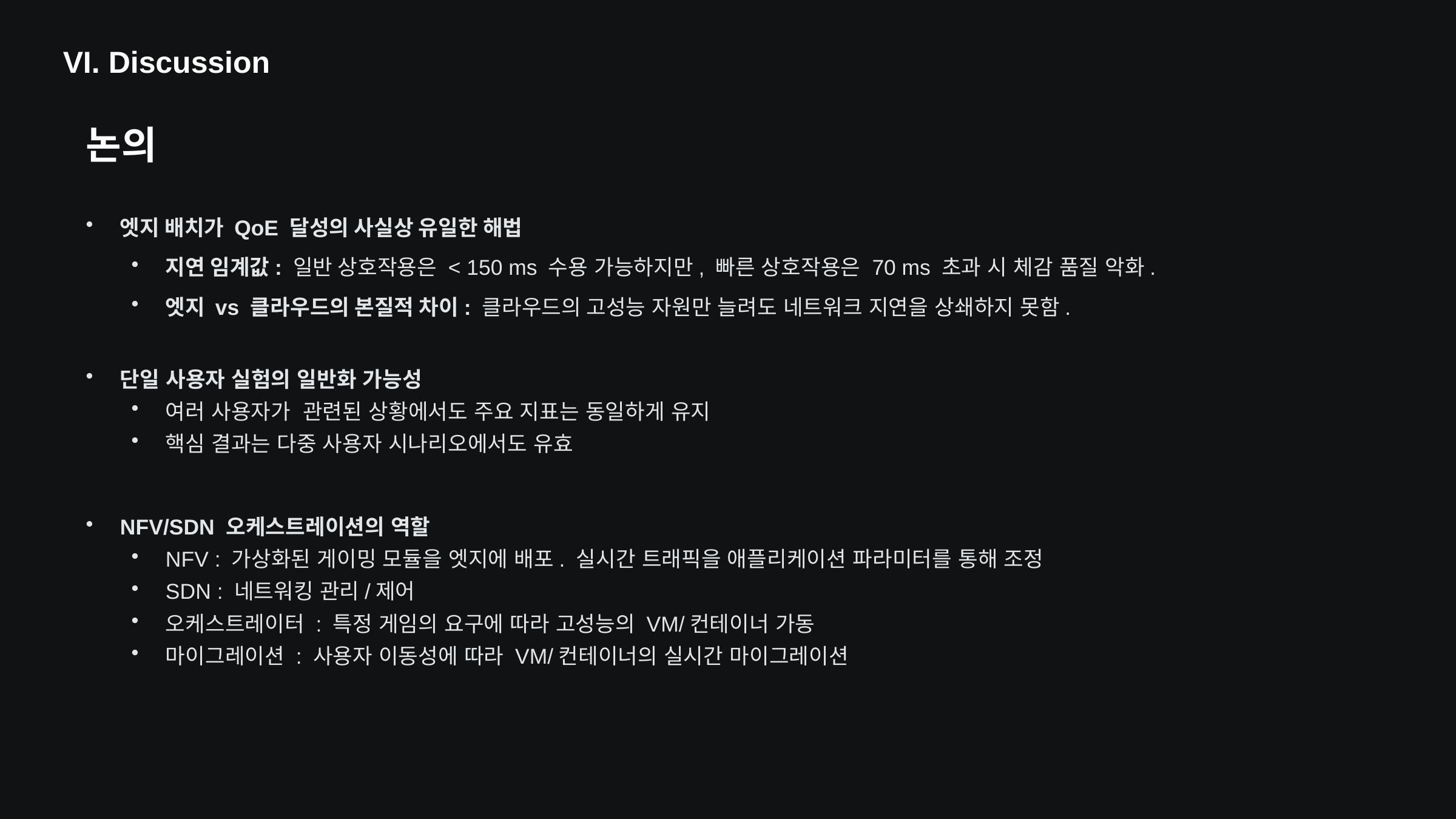

VI. Discussion
논의
엣지 배치가 QoE 달성의 사실상 유일한 해법
지연 임계값: 일반 상호작용은 < 150 ms 수용 가능하지만, 빠른 상호작용은 70 ms 초과 시 체감 품질 악화.
엣지 vs 클라우드의 본질적 차이: 클라우드의 고성능 자원만 늘려도 네트워크 지연을 상쇄하지 못함.
단일 사용자 실험의 일반화 가능성
여러 사용자가  관련된 상황에서도 주요 지표는 동일하게 유지
핵심 결과는 다중 사용자 시나리오에서도 유효
NFV/SDN 오케스트레이션의 역할
NFV : 가상화된 게이밍 모듈을 엣지에 배포. 실시간 트래픽을 애플리케이션 파라미터를 통해 조정
SDN : 네트워킹 관리/제어
오케스트레이터 : 특정 게임의 요구에 따라 고성능의 VM/컨테이너 가동
마이그레이션 : 사용자 이동성에 따라 VM/컨테이너의 실시간 마이그레이션